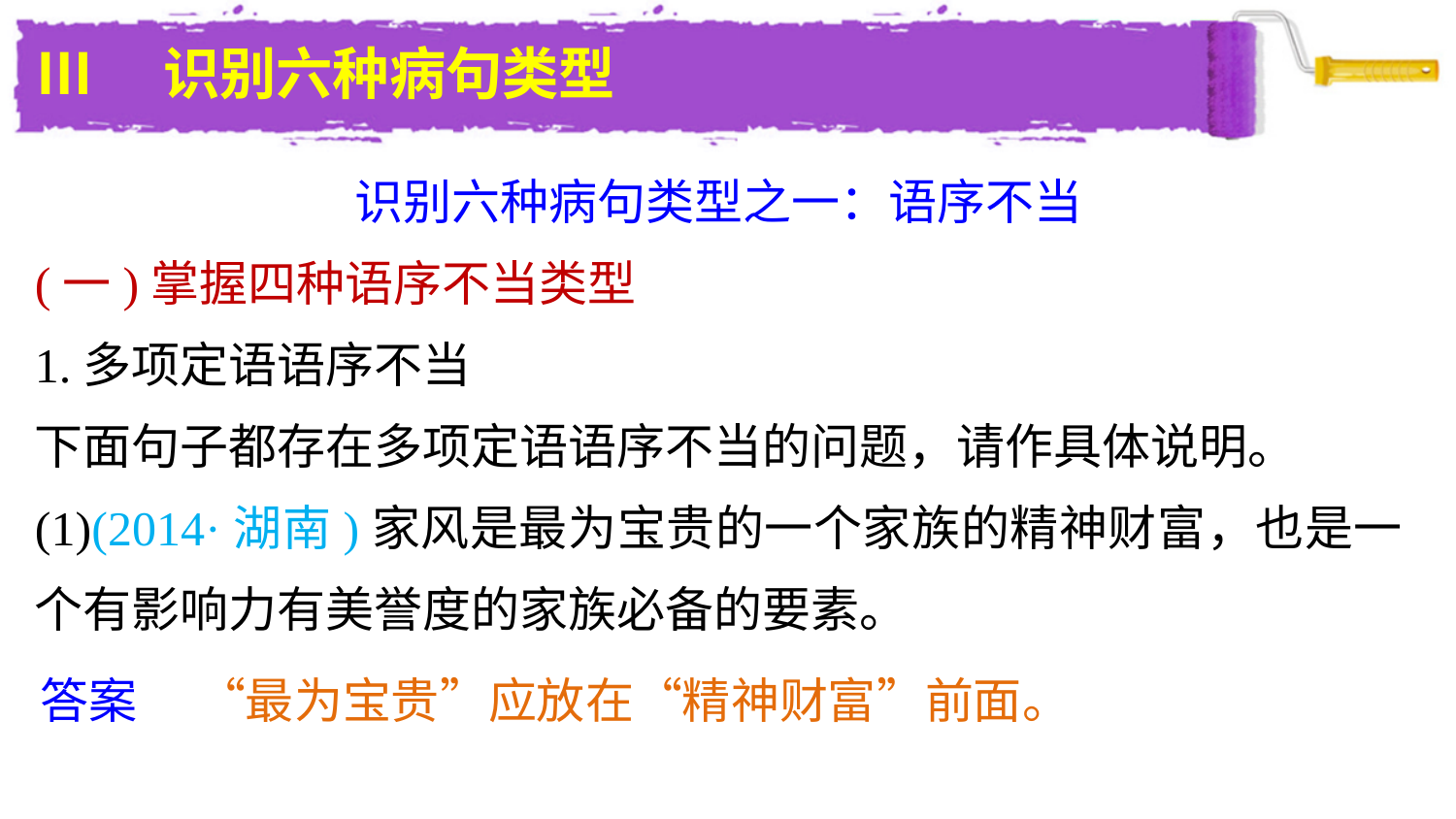

Ⅲ　识别六种病句类型
识别六种病句类型之一：语序不当
(一)掌握四种语序不当类型
1.多项定语语序不当
下面句子都存在多项定语语序不当的问题，请作具体说明。
(1)(2014·湖南)家风是最为宝贵的一个家族的精神财富，也是一个有影响力有美誉度的家族必备的要素。
答案　 “最为宝贵”应放在“精神财富”前面。